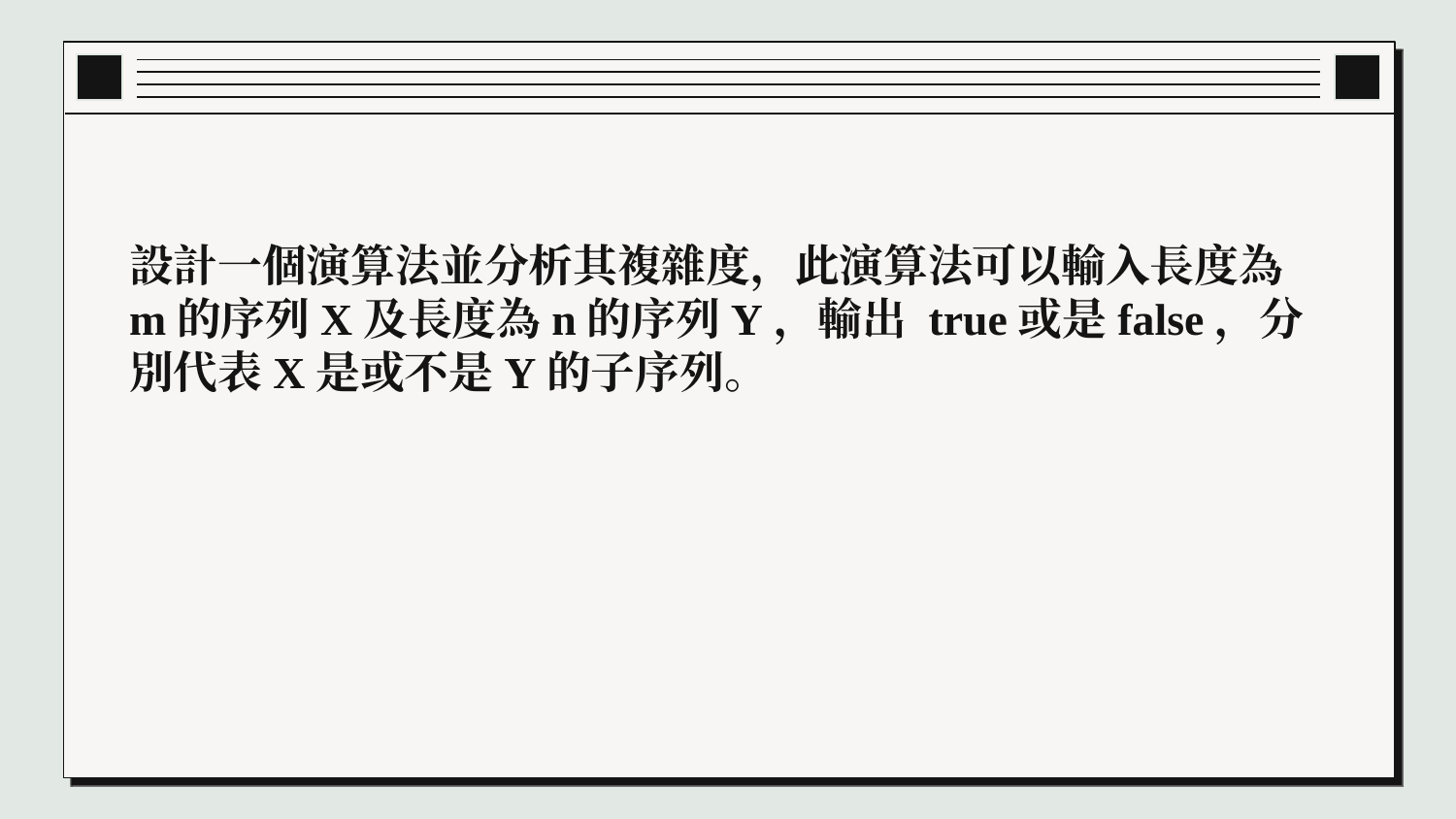

設計一個演算法並分析其複雜度，此演算法可以輸入長度為m的序列X及長度為n的序列Y，輸出 true或是false，分別代表X是或不是Y的子序列。